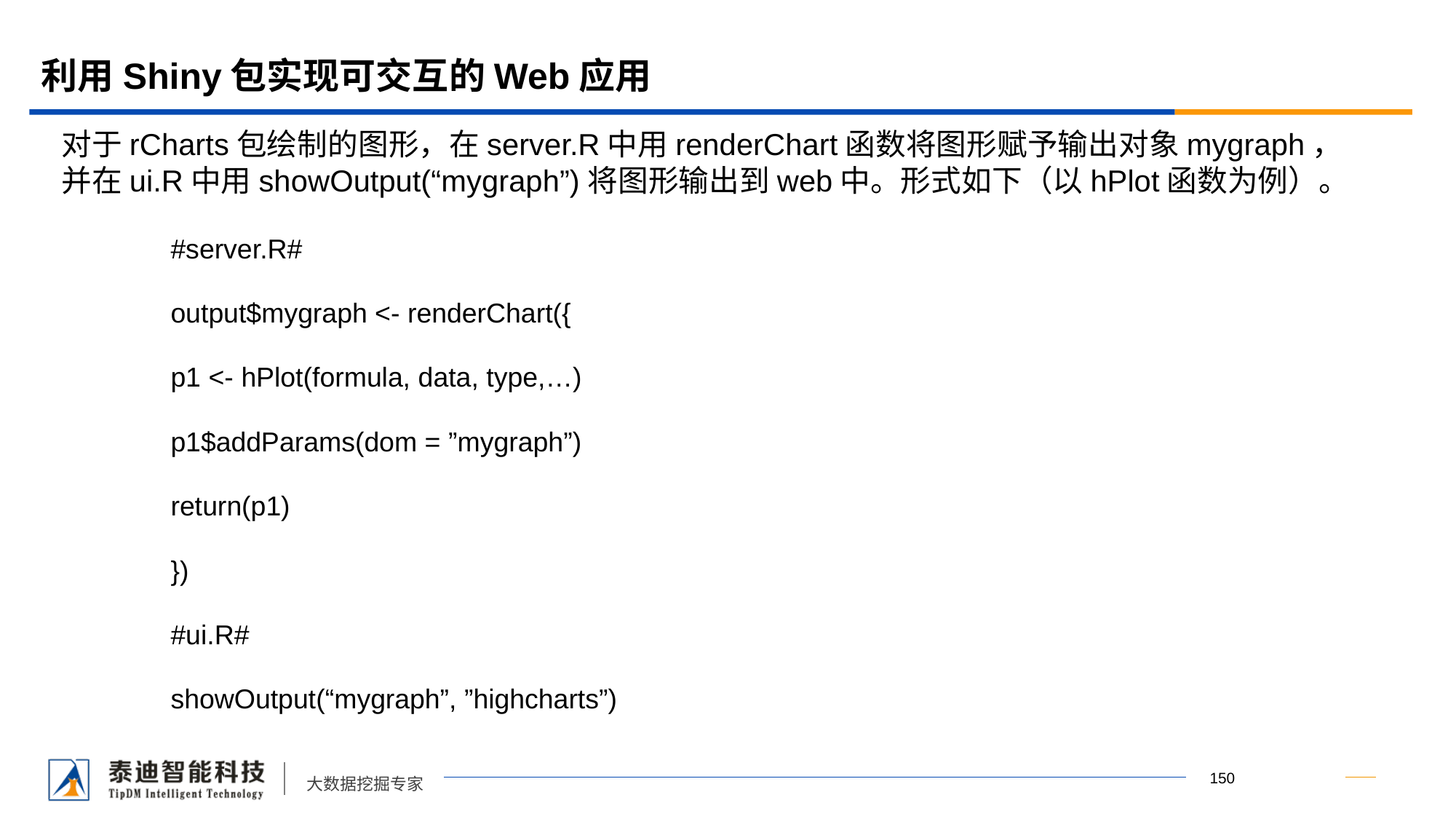

# 利用Shiny包实现可交互的Web应用
对于rCharts包绘制的图形，在server.R中用renderChart函数将图形赋予输出对象mygraph，并在ui.R中用showOutput(“mygraph”)将图形输出到web中。形式如下（以hPlot函数为例）。
	#server.R#
	output$mygraph <- renderChart({
	p1 <- hPlot(formula, data, type,…)
	p1$addParams(dom = ”mygraph”)
	return(p1)
	})
	#ui.R#
	showOutput(“mygraph”, ”highcharts”)